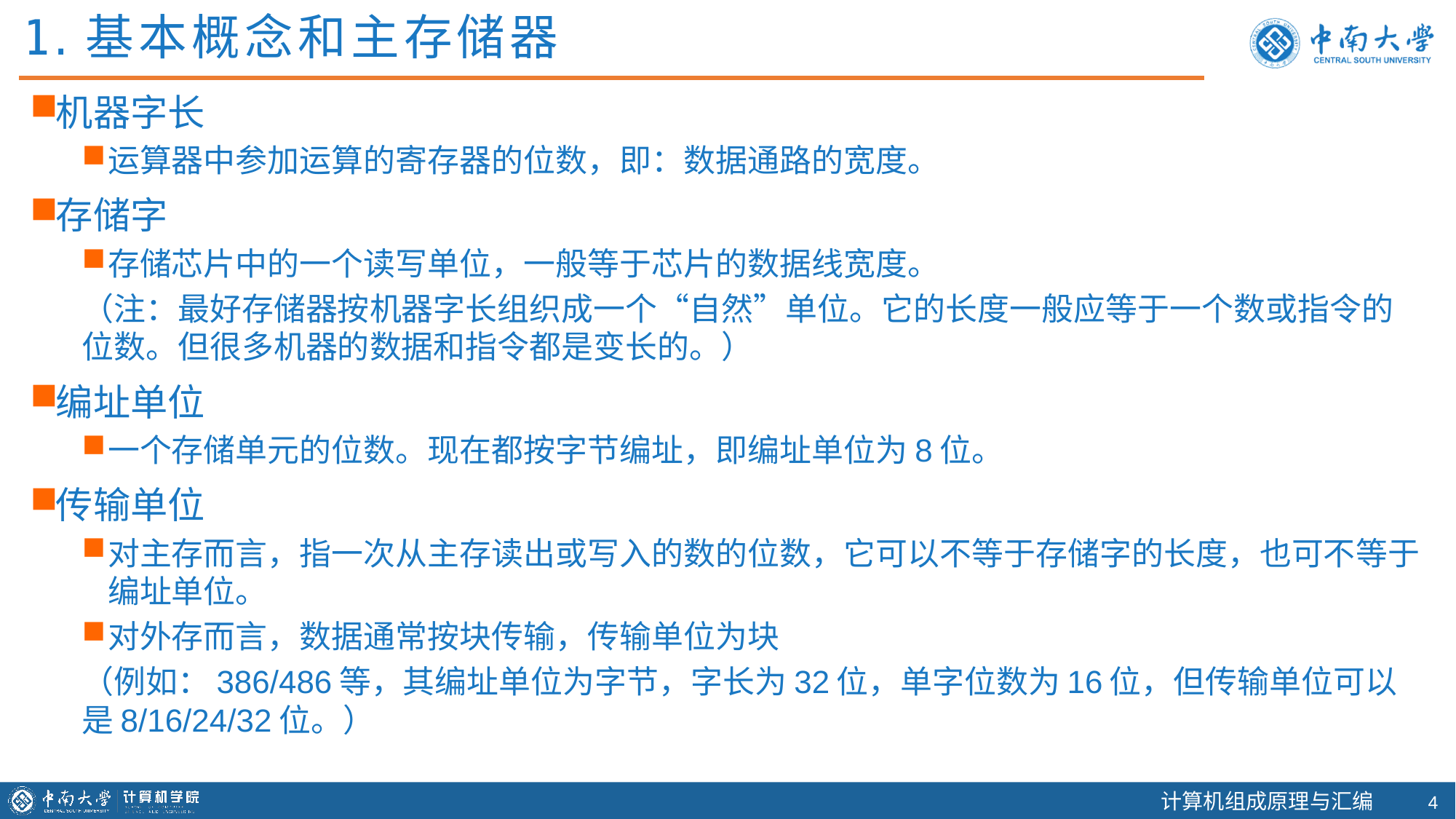

1.基本概念和主存储器

机器字长
运算器中参加运算的寄存器的位数，即：数据通路的宽度。
存储字
存储芯片中的一个读写单位，一般等于芯片的数据线宽度。
（注：最好存储器按机器字长组织成一个“自然”单位。它的长度一般应等于一个数或指令的位数。但很多机器的数据和指令都是变长的。）
编址单位
一个存储单元的位数。现在都按字节编址，即编址单位为8位。
传输单位
对主存而言，指一次从主存读出或写入的数的位数，它可以不等于存储字的长度，也可不等于编址单位。
对外存而言，数据通常按块传输，传输单位为块
（例如：386/486等，其编址单位为字节，字长为32位，单字位数为16位，但传输单位可以是8/16/24/32位。）

4